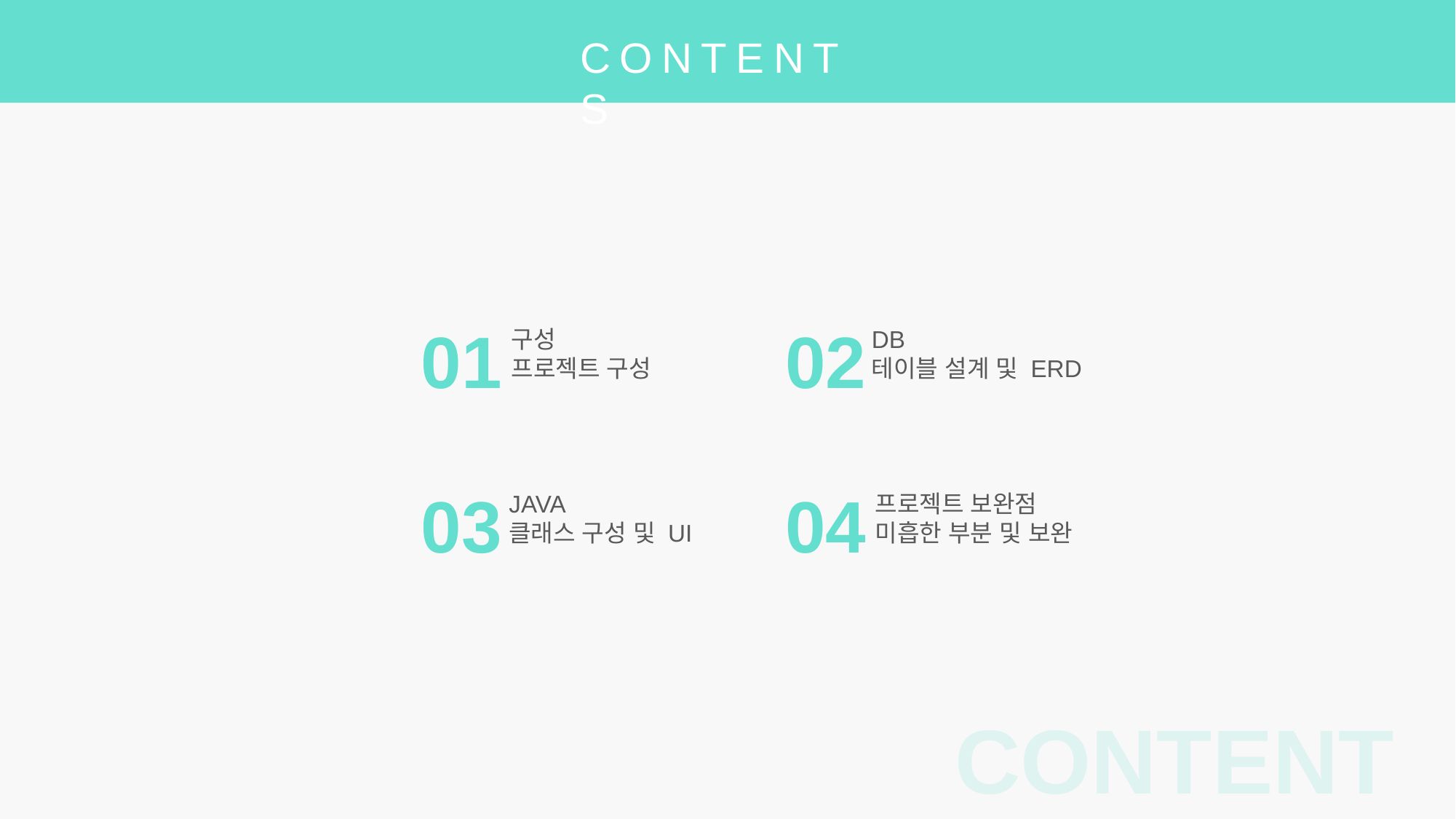

CONTENTS
01
구성
프로젝트 구성
02
DB
테이블 설계 및 ERD
03
JAVA
클래스 구성 및 UI
04
프로젝트 보완점
미흡한 부분 및 보완
CONTENTS